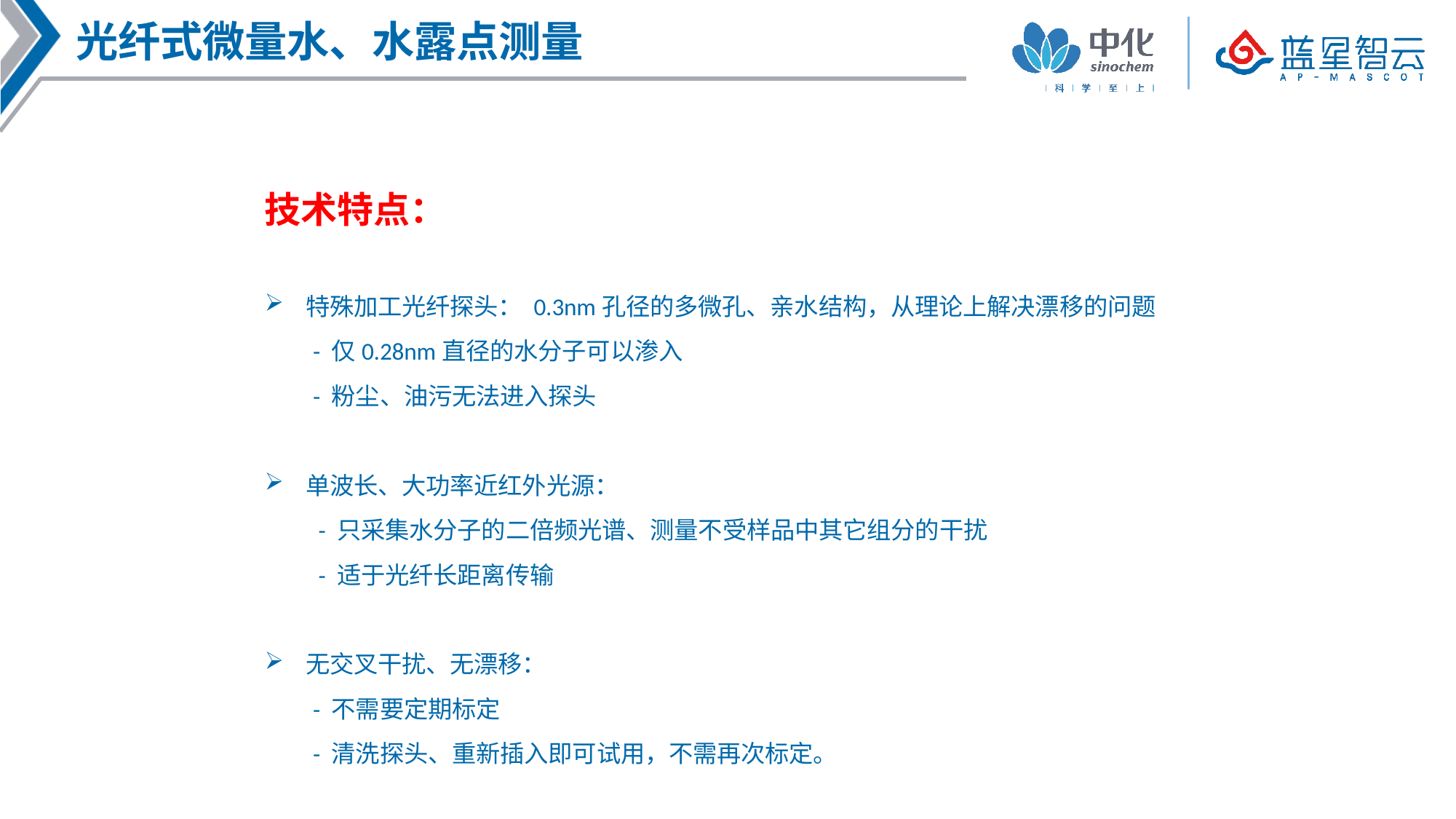

# 光纤式微量水、水露点测量
技术特点：

特殊加工光纤探头： 0.3nm孔径的多微孔、亲水结构，从理论上解决漂移的问题
         - 仅0.28nm直径的水分子可以渗入
         - 粉尘、油污无法进入探头

单波长、大功率近红外光源：
          - 只采集水分子的二倍频光谱、测量不受样品中其它组分的干扰
          - 适于光纤长距离传输

无交叉干扰、无漂移：
         - 不需要定期标定
         - 清洗探头、重新插入即可试用，不需再次标定。